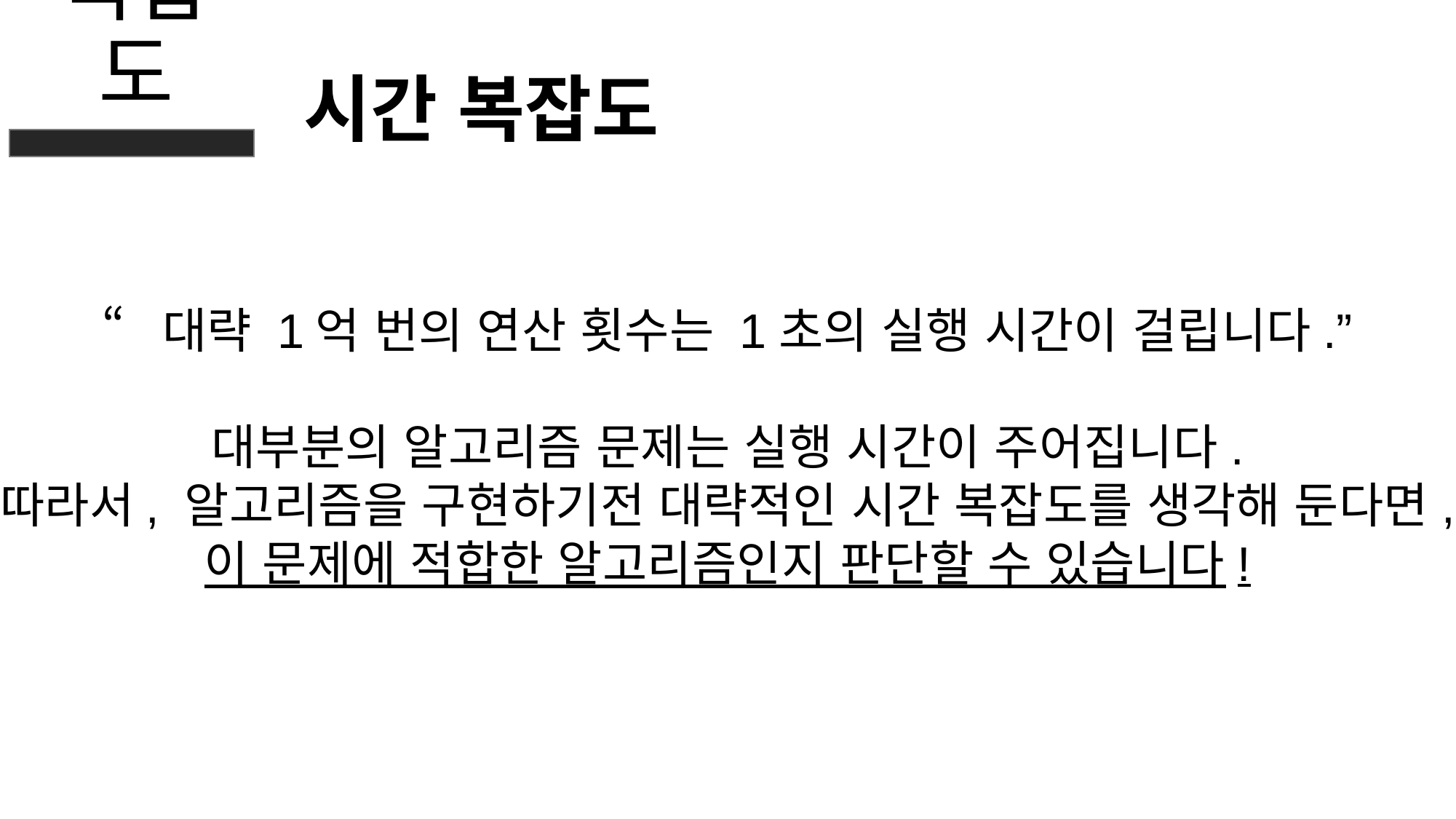

복잡도
시간 복잡도

“대략 1억 번의 연산 횟수는 1초의 실행 시간이 걸립니다.”

대부분의 알고리즘 문제는 실행 시간이 주어집니다.
따라서, 알고리즘을 구현하기전 대략적인 시간 복잡도를 생각해 둔다면,
이 문제에 적합한 알고리즘인지 판단할 수 있습니다!